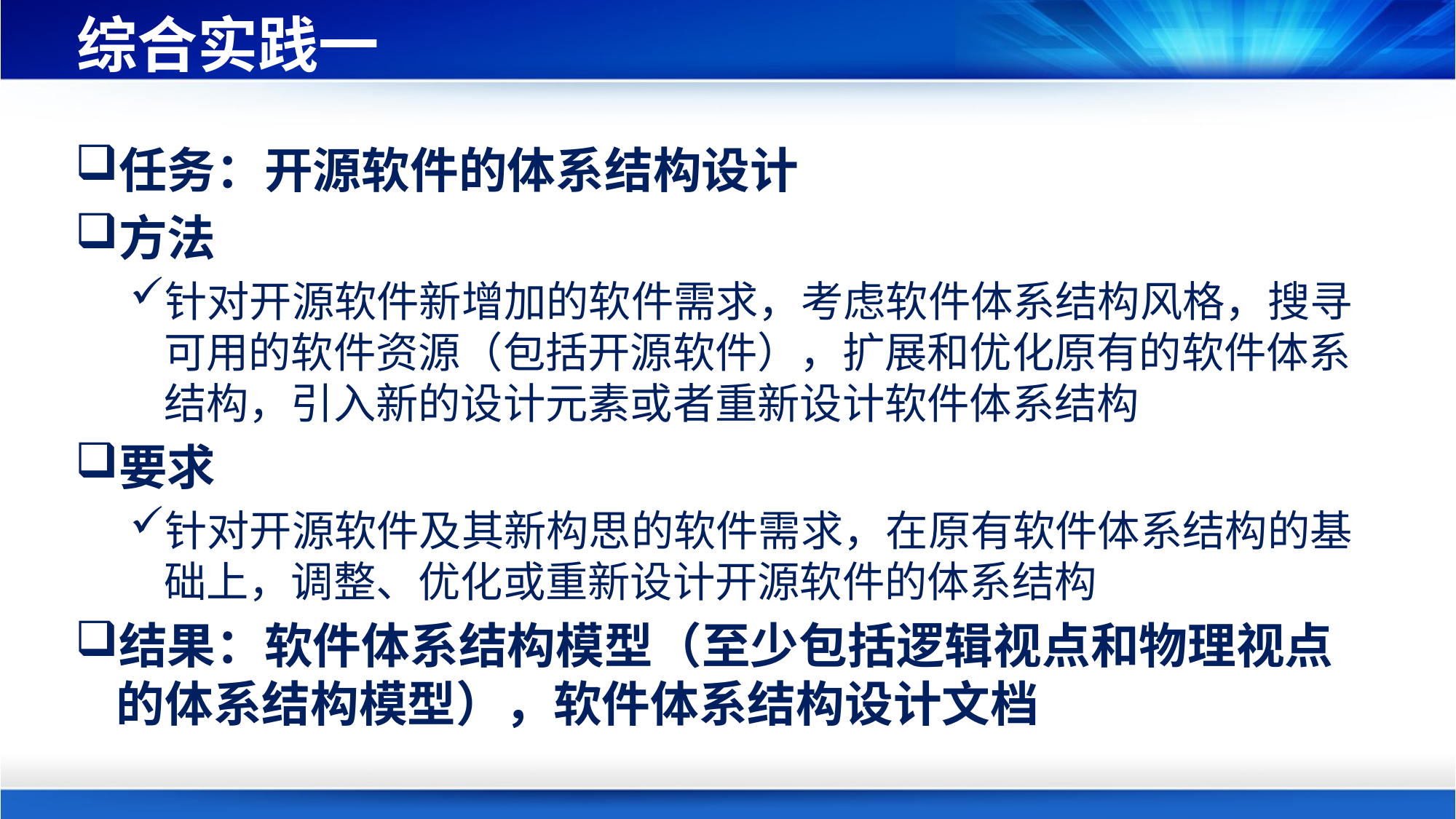

# 综合实践一
任务：开源软件的体系结构设计
方法
针对开源软件新增加的软件需求，考虑软件体系结构风格，搜寻可用的软件资源（包括开源软件），扩展和优化原有的软件体系结构，引入新的设计元素或者重新设计软件体系结构
要求
针对开源软件及其新构思的软件需求，在原有软件体系结构的基础上，调整、优化或重新设计开源软件的体系结构
结果：软件体系结构模型（至少包括逻辑视点和物理视点的体系结构模型），软件体系结构设计文档